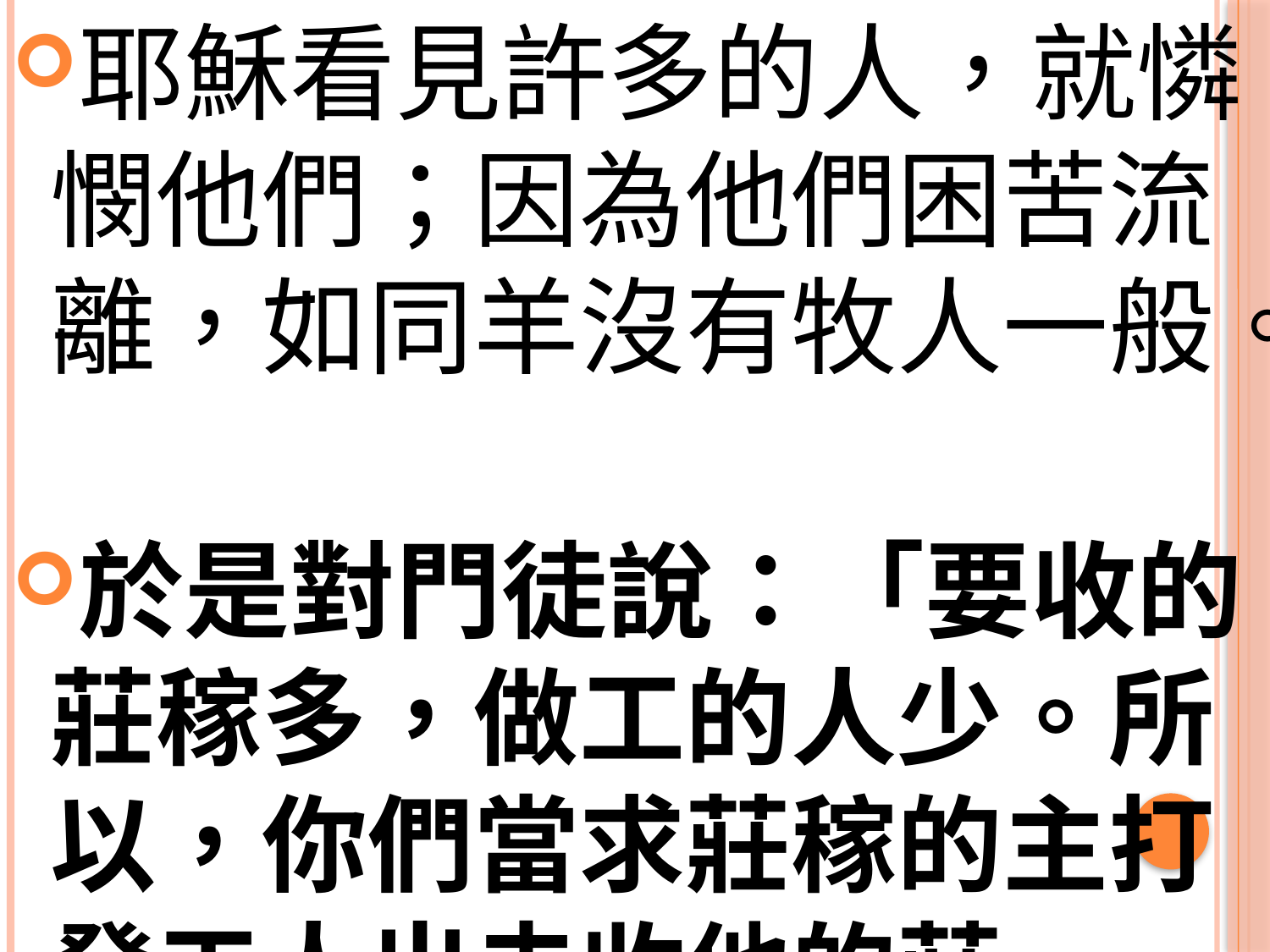

耶穌看見許多的人，就憐憫他們；因為他們困苦流離，如同羊沒有牧人一般。
於是對門徒說：「要收的莊稼多，做工的人少。所以，你們當求莊稼的主打發工人出去收他的莊稼。」